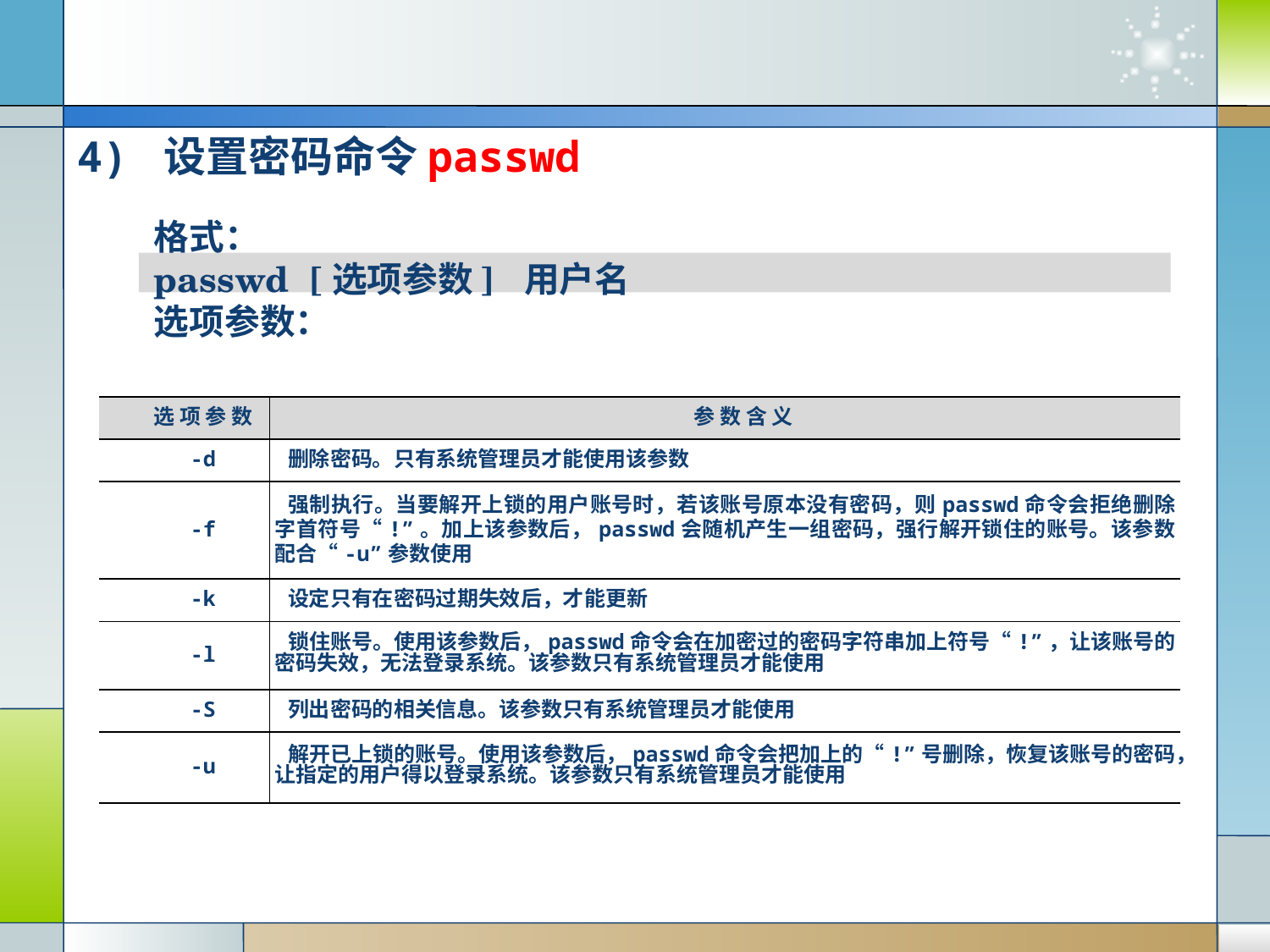

# 4) 设置密码命令passwd
格式：
passwd  [选项参数]  用户名
选项参数：

| 选 项 参 数 | 参 数 含 义 |
| --- | --- |
| -d | 删除密码。只有系统管理员才能使用该参数 |
| -f | 强制执行。当要解开上锁的用户账号时，若该账号原本没有密码，则passwd命令会拒绝删除字首符号“!”。加上该参数后，passwd会随机产生一组密码，强行解开锁住的账号。该参数配合“-u”参数使用 |
| -k | 设定只有在密码过期失效后，才能更新 |
| -l | 锁住账号。使用该参数后，passwd命令会在加密过的密码字符串加上符号“!”，让该账号的密码失效，无法登录系统。该参数只有系统管理员才能使用 |
| -S | 列出密码的相关信息。该参数只有系统管理员才能使用 |
| -u | 解开已上锁的账号。使用该参数后，passwd命令会把加上的“!”号删除，恢复该账号的密码，让指定的用户得以登录系统。该参数只有系统管理员才能使用 |